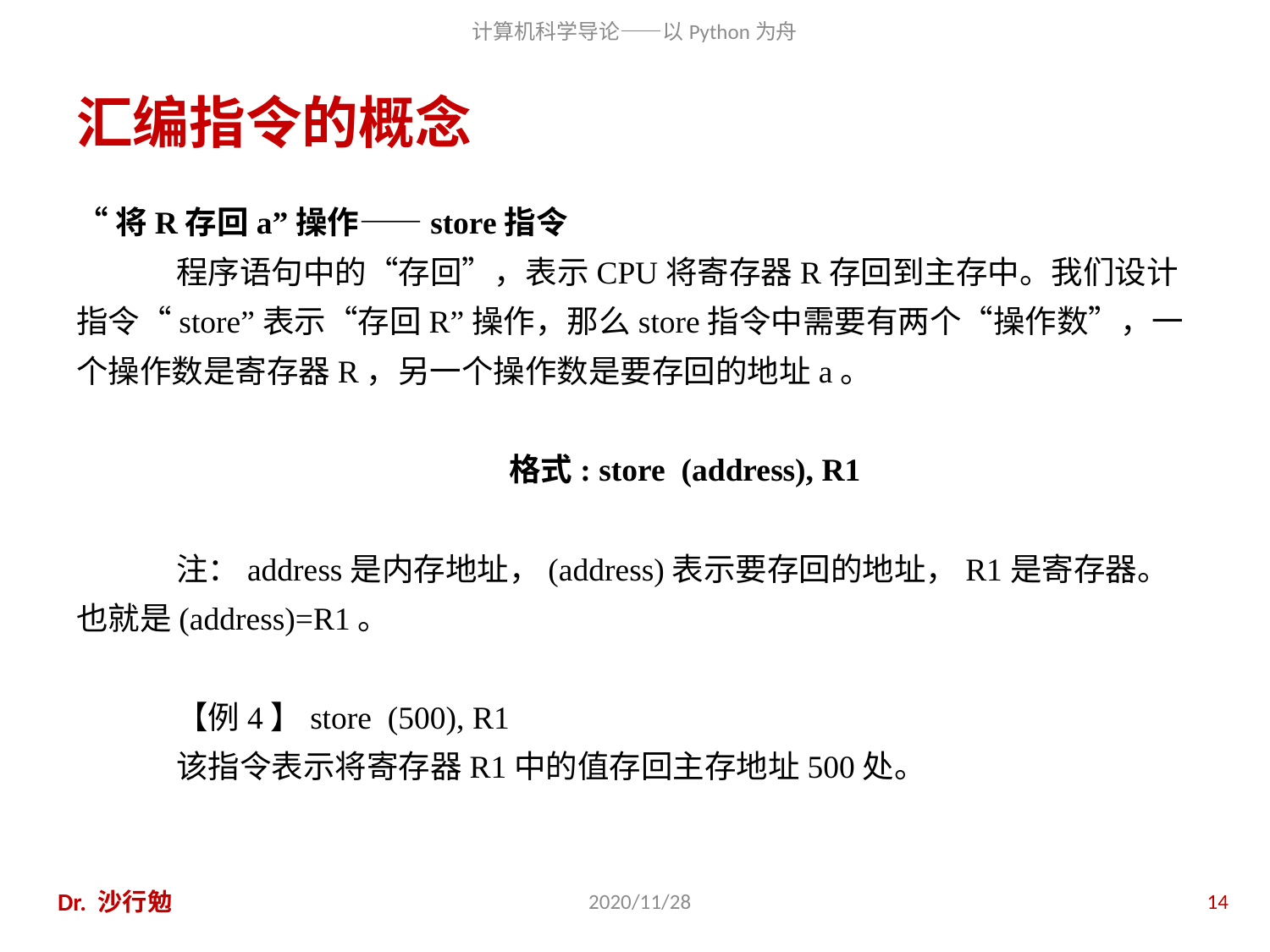

# 汇编指令的概念
“将R存回a”操作——store指令
程序语句中的“存回”，表示CPU将寄存器R存回到主存中。我们设计指令“store”表示“存回R”操作，那么store指令中需要有两个“操作数”，一个操作数是寄存器R，另一个操作数是要存回的地址a。

格式: store  (address), R1

注：address是内存地址，(address)表示要存回的地址，R1是寄存器。也就是(address)=R1。

【例4】store  (500), R1
该指令表示将寄存器R1中的值存回主存地址500处。
Dr. 沙行勉
2020/11/28
14